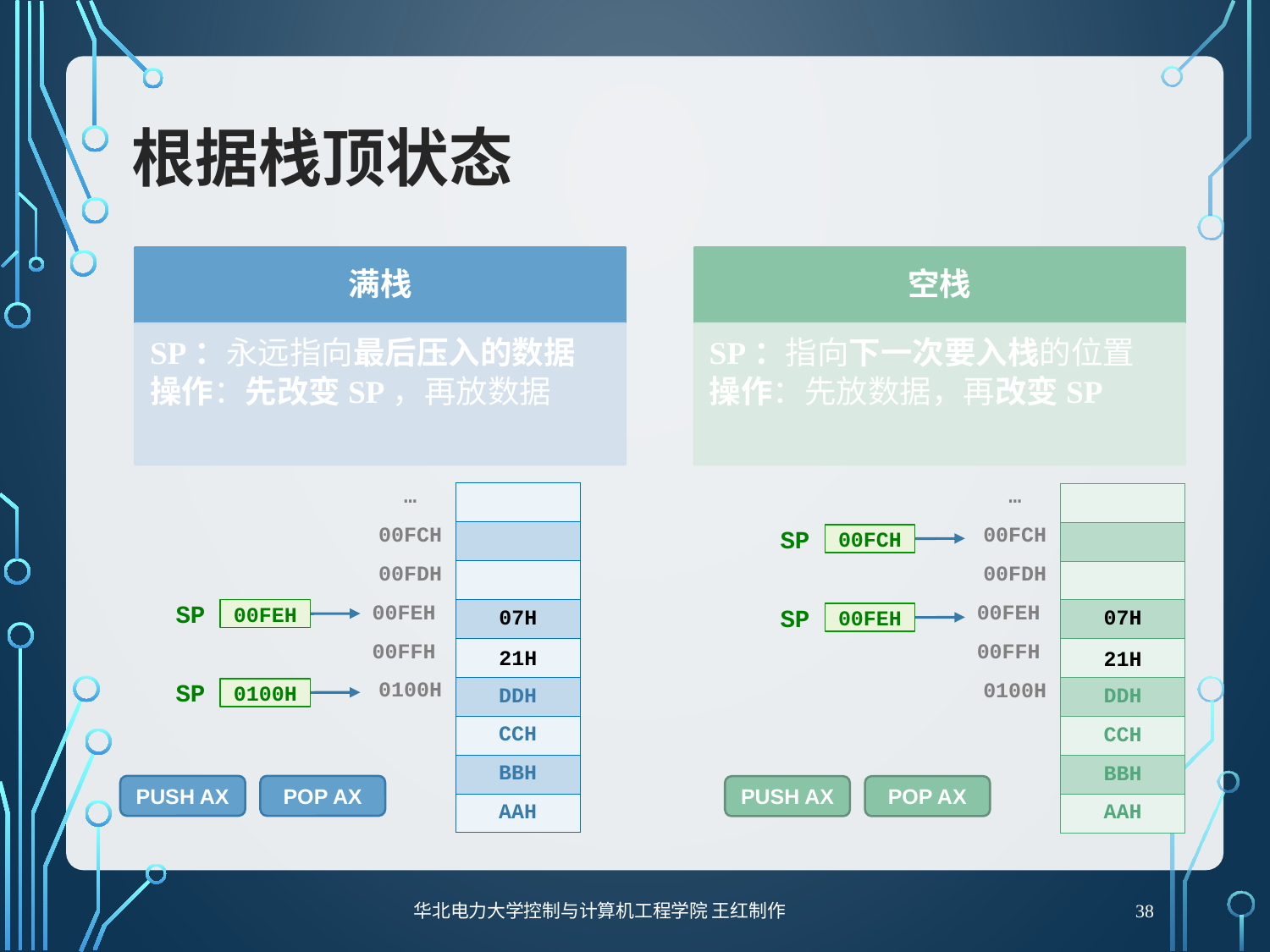

# 根据栈顶状态
满栈
SP：永远指向最后压入的数据
操作：先改变SP，再放数据
空栈
SP：指向下一次要入栈的位置
操作：先放数据，再改变SP
| … |  |
| --- | --- |
| 00FCH |  |
| 00FDH |  |
| 00FEH |  |
| 00FFH |  |
| 0100H | DDH |
|  | CCH |
|  | BBH |
|  | AAH |
| … |  |
| --- | --- |
| 00FCH |  |
| 00FDH |  |
| 00FEH |  |
| 00FFH |  |
| 0100H | DDH |
|  | CCH |
|  | BBH |
|  | AAH |
SP
00FCH
SP
00FEH
SP
00FEH
07H
07H
21H
21H
SP
0100H
PUSH AX
POP AX
PUSH AX
POP AX
华北电力大学控制与计算机工程学院 王红制作
38